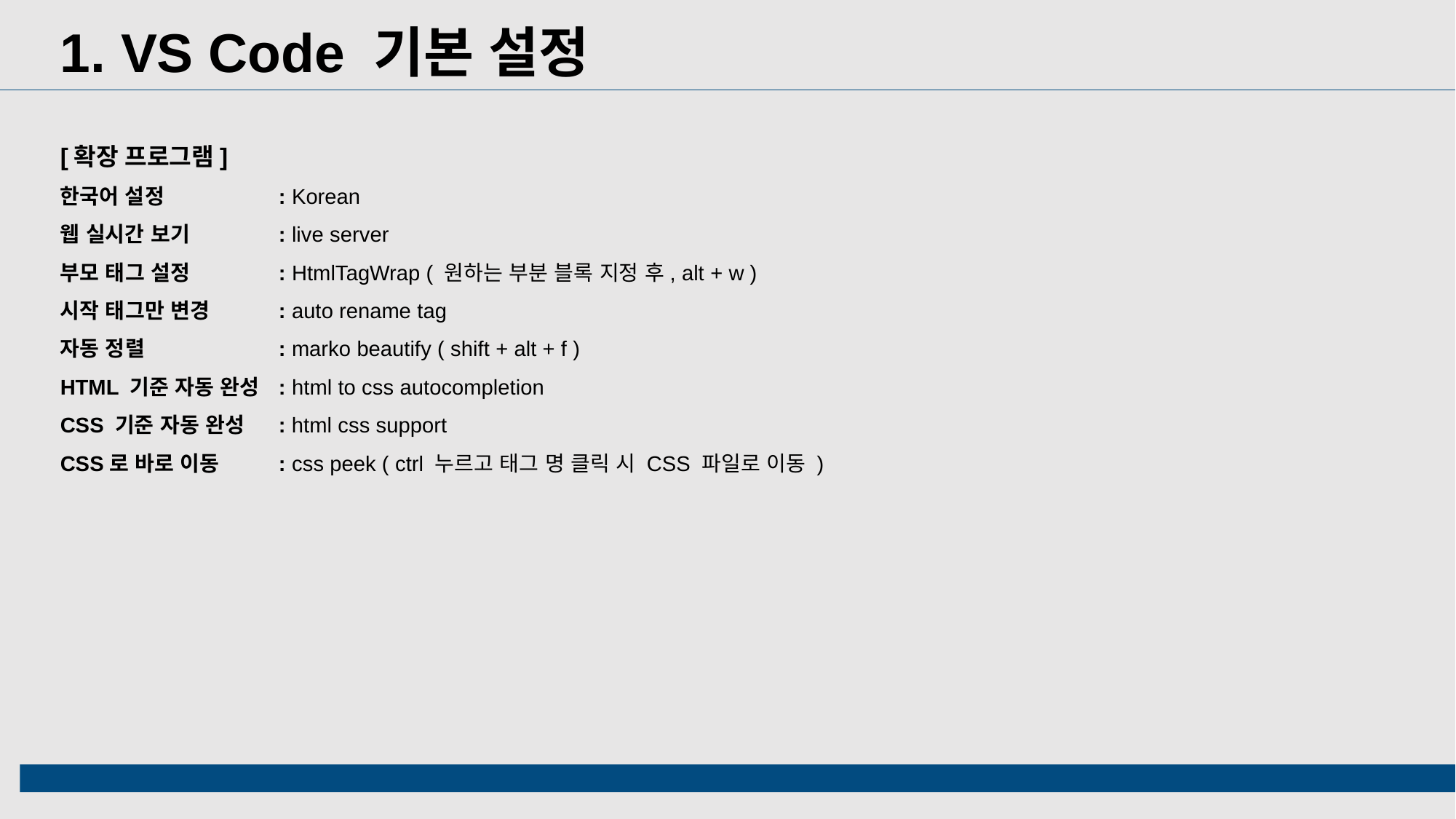

1. VS Code 기본 설정
[확장 프로그램]
한국어 설정 	: Korean
웹 실시간 보기 	: live server
부모 태그 설정	: HtmlTagWrap ( 원하는 부분 블록 지정 후, alt + w )
시작 태그만 변경 	: auto rename tag
자동 정렬		: marko beautify ( shift + alt + f )
HTML 기준 자동 완성	: html to css autocompletion
CSS 기준 자동 완성 	: html css support
CSS로 바로 이동 	: css peek ( ctrl 누르고 태그 명 클릭 시 CSS 파일로 이동 )